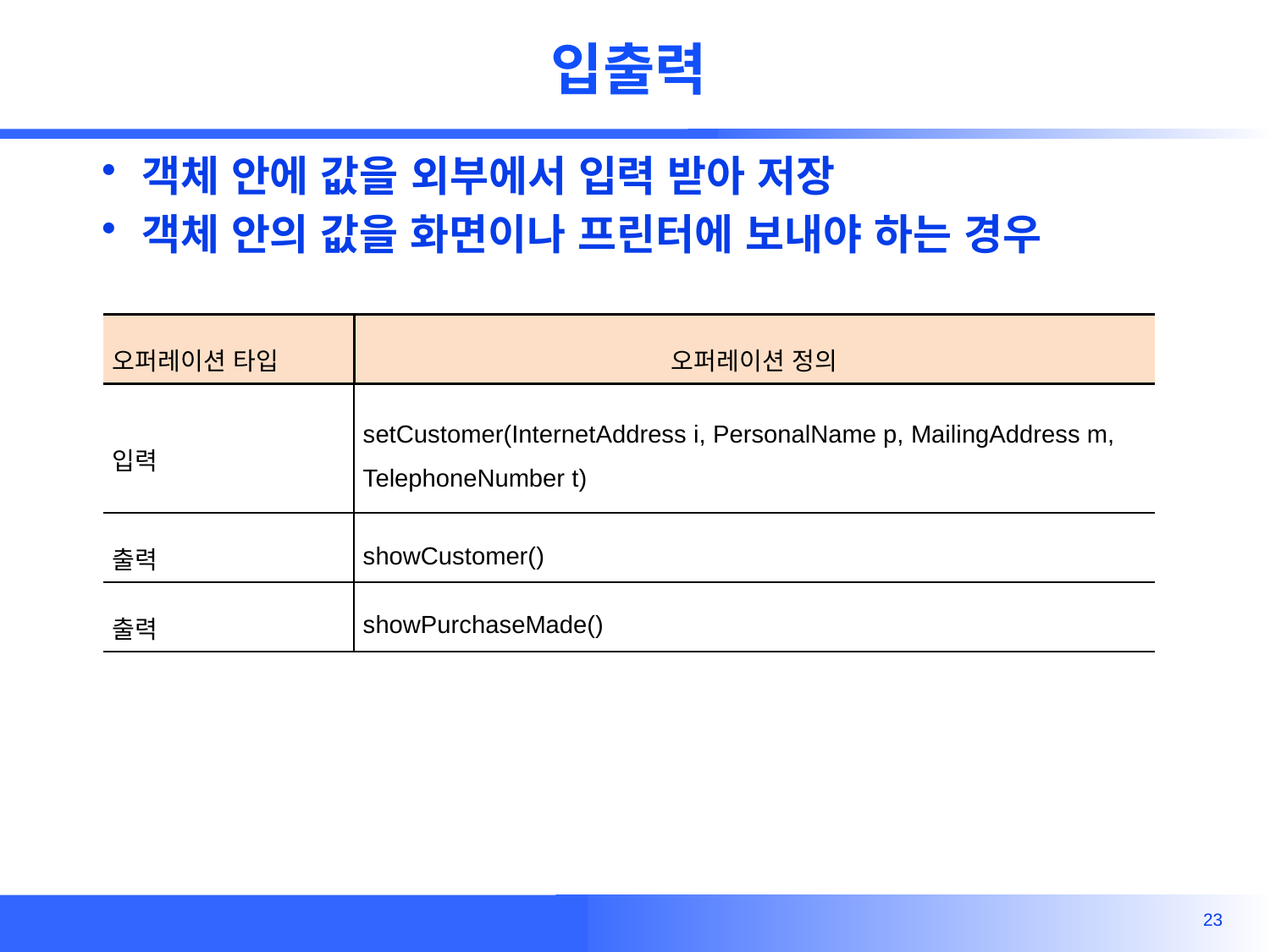

# 입출력
객체 안에 값을 외부에서 입력 받아 저장
객체 안의 값을 화면이나 프린터에 보내야 하는 경우

| 오퍼레이션 타입 | 오퍼레이션 정의 |
| --- | --- |
| 입력 | setCustomer(InternetAddress i, PersonalName p, MailingAddress m, TelephoneNumber t) |
| 출력 | showCustomer() |
| 출력 | showPurchaseMade() |